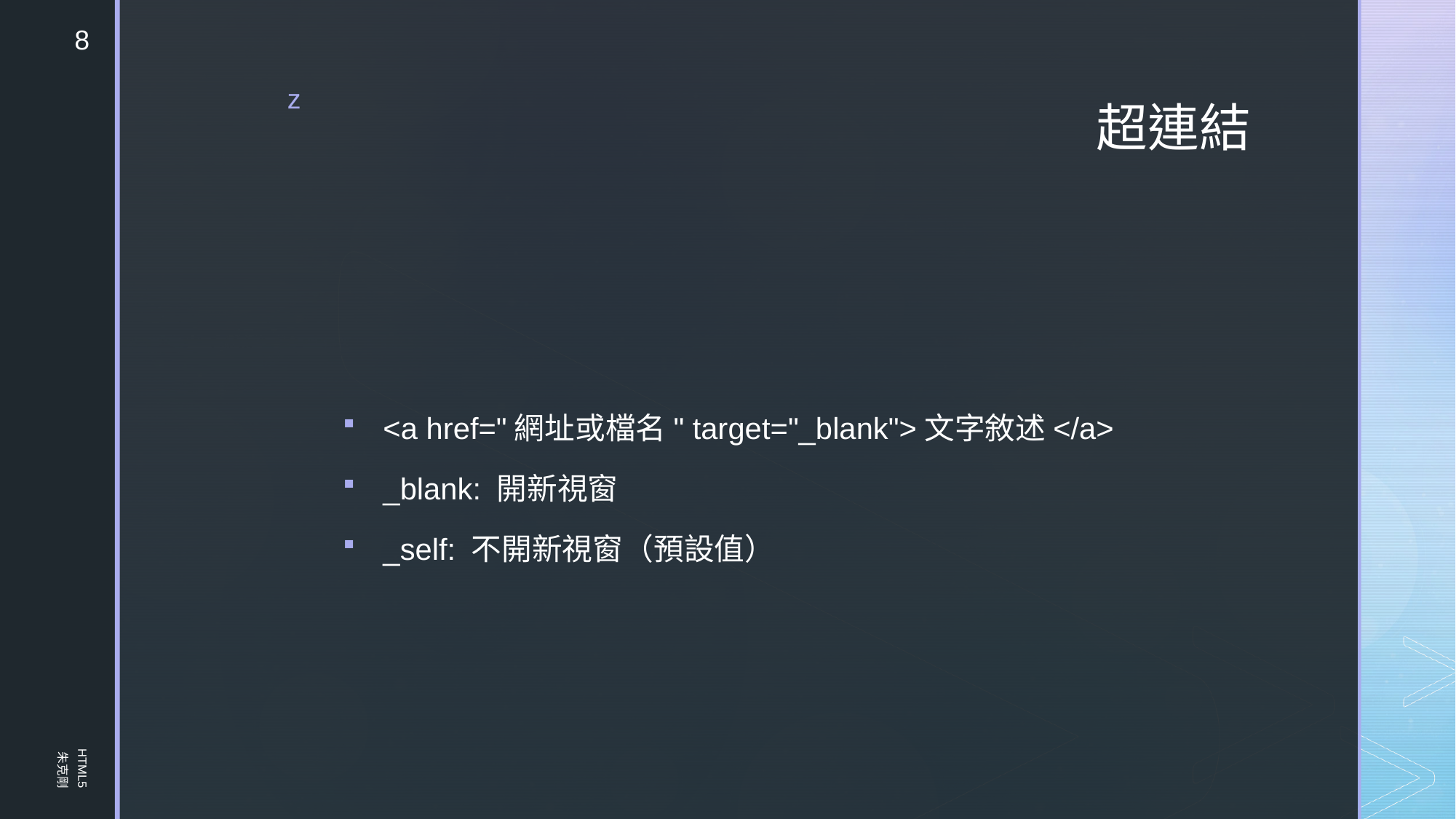

8
# 超連結
<a href="網址或檔名" target="_blank">文字敘述</a>
_blank: 開新視窗
_self: 不開新視窗（預設值）
HTML5
朱克剛